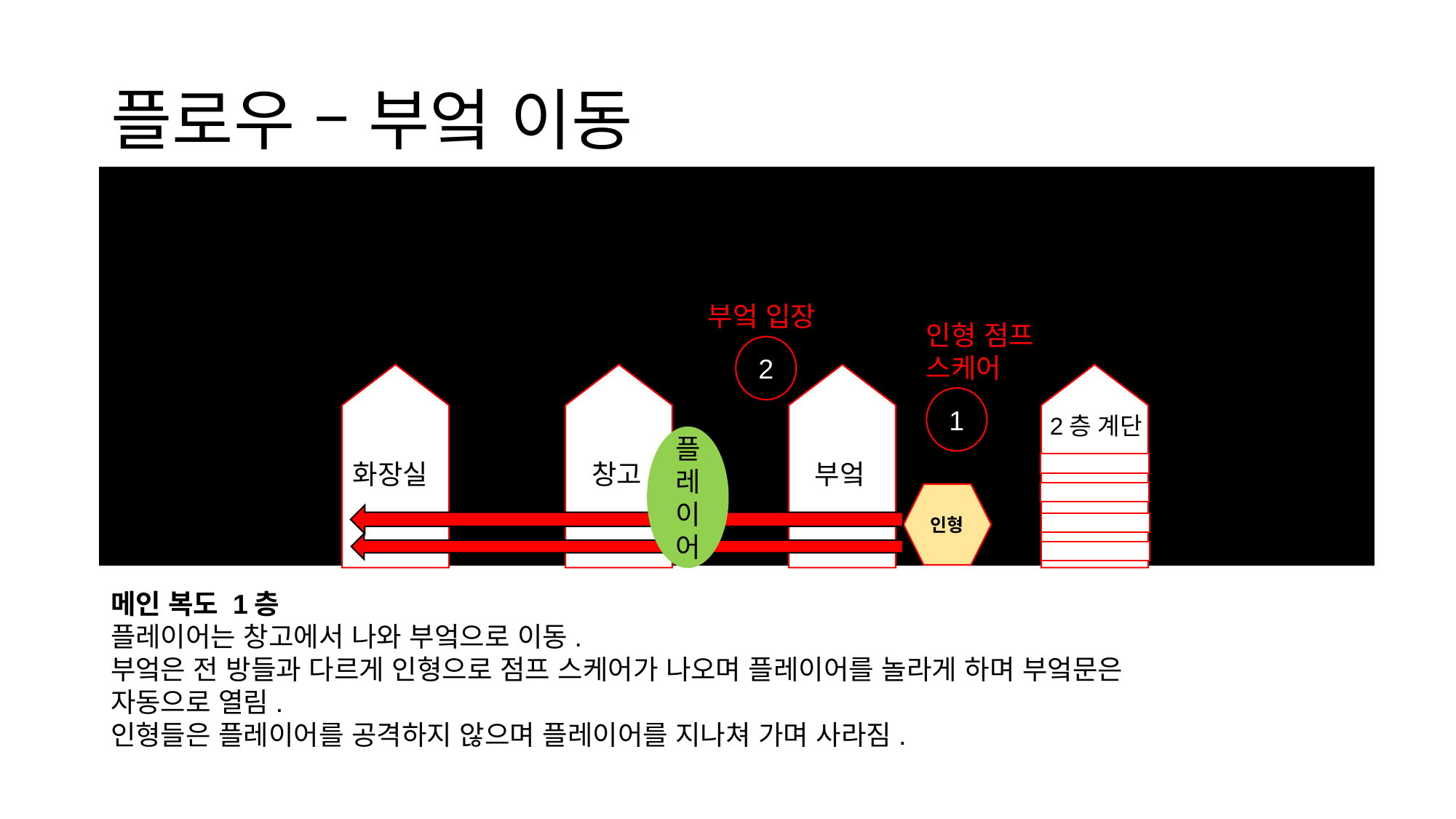

# 플로우 – 부엌 이동

부엌 입장
인형 점프
스케어
2

1
2층 계단
플레이어

부엌
창고
화장실
인형

메인 복도 1층
플레이어는 창고에서 나와 부엌으로 이동.
부엌은 전 방들과 다르게 인형으로 점프 스케어가 나오며 플레이어를 놀라게 하며 부엌문은
자동으로 열림.
인형들은 플레이어를 공격하지 않으며 플레이어를 지나쳐 가며 사라짐.